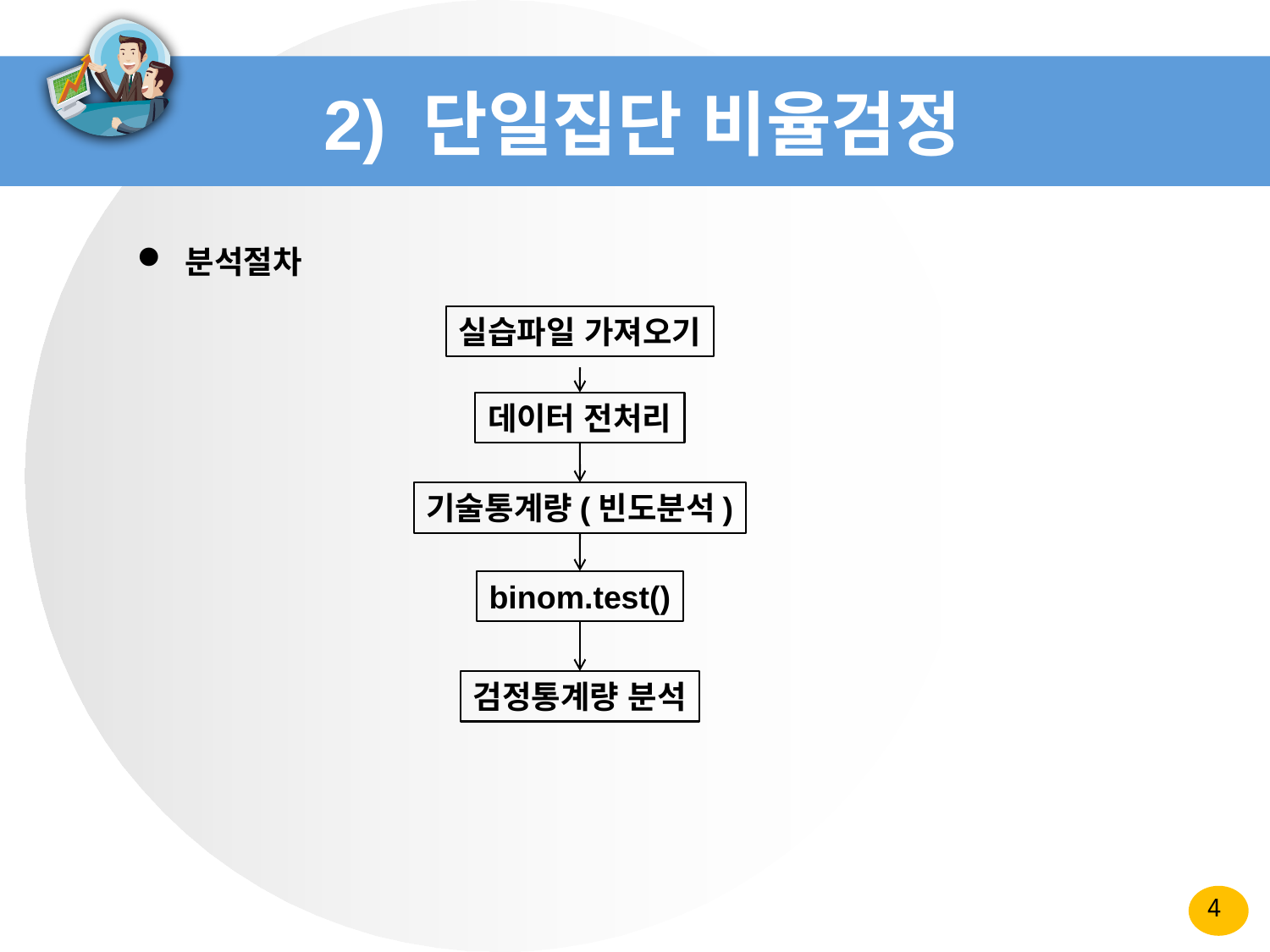

# 2) 단일집단 비율검정
 분석절차
실습파일 가져오기
데이터 전처리
기술통계량(빈도분석)
binom.test()
검정통계량 분석
4